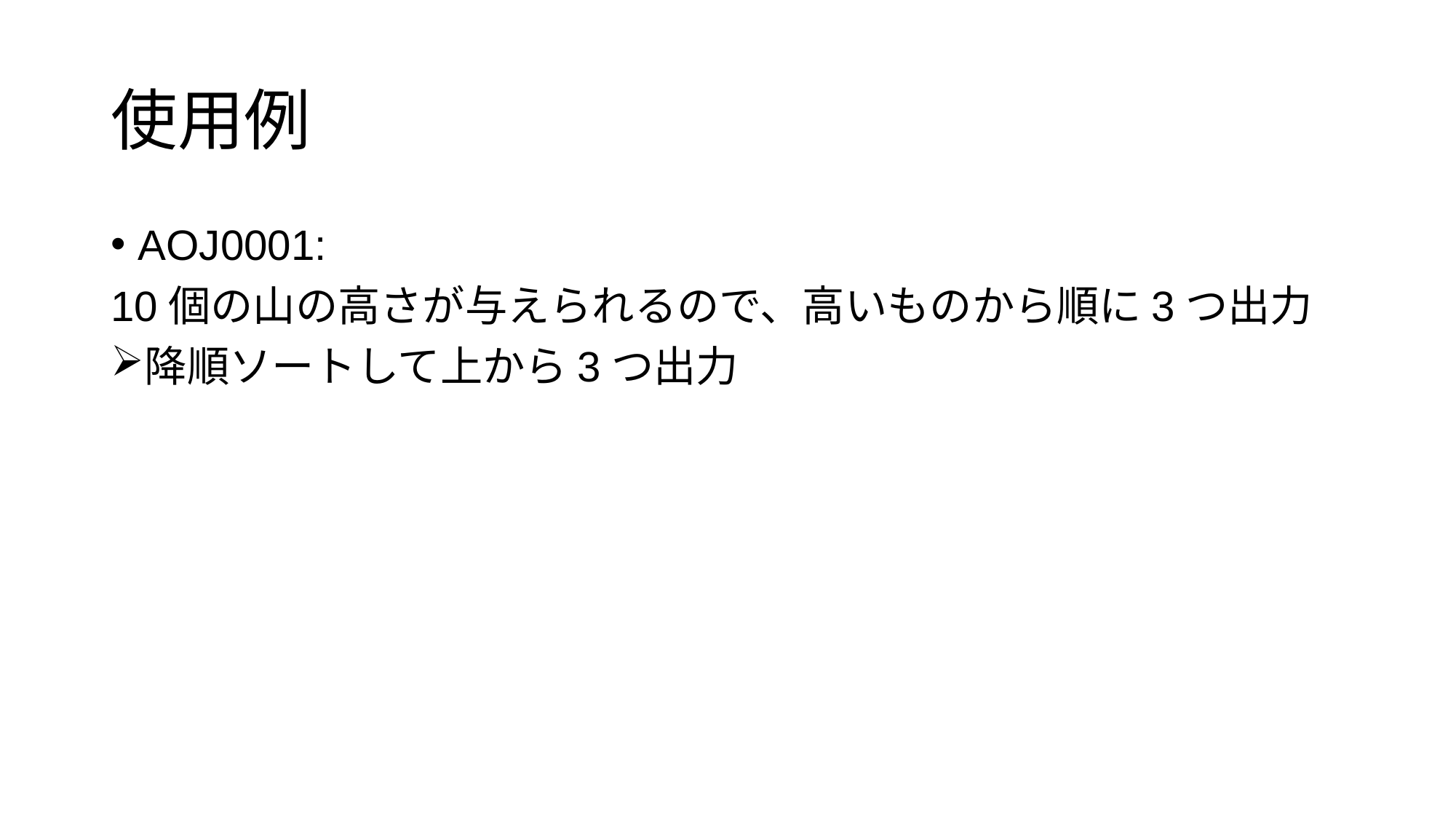

# 使用例
AOJ0001:
10個の山の高さが与えられるので、高いものから順に3つ出力
降順ソートして上から3つ出力